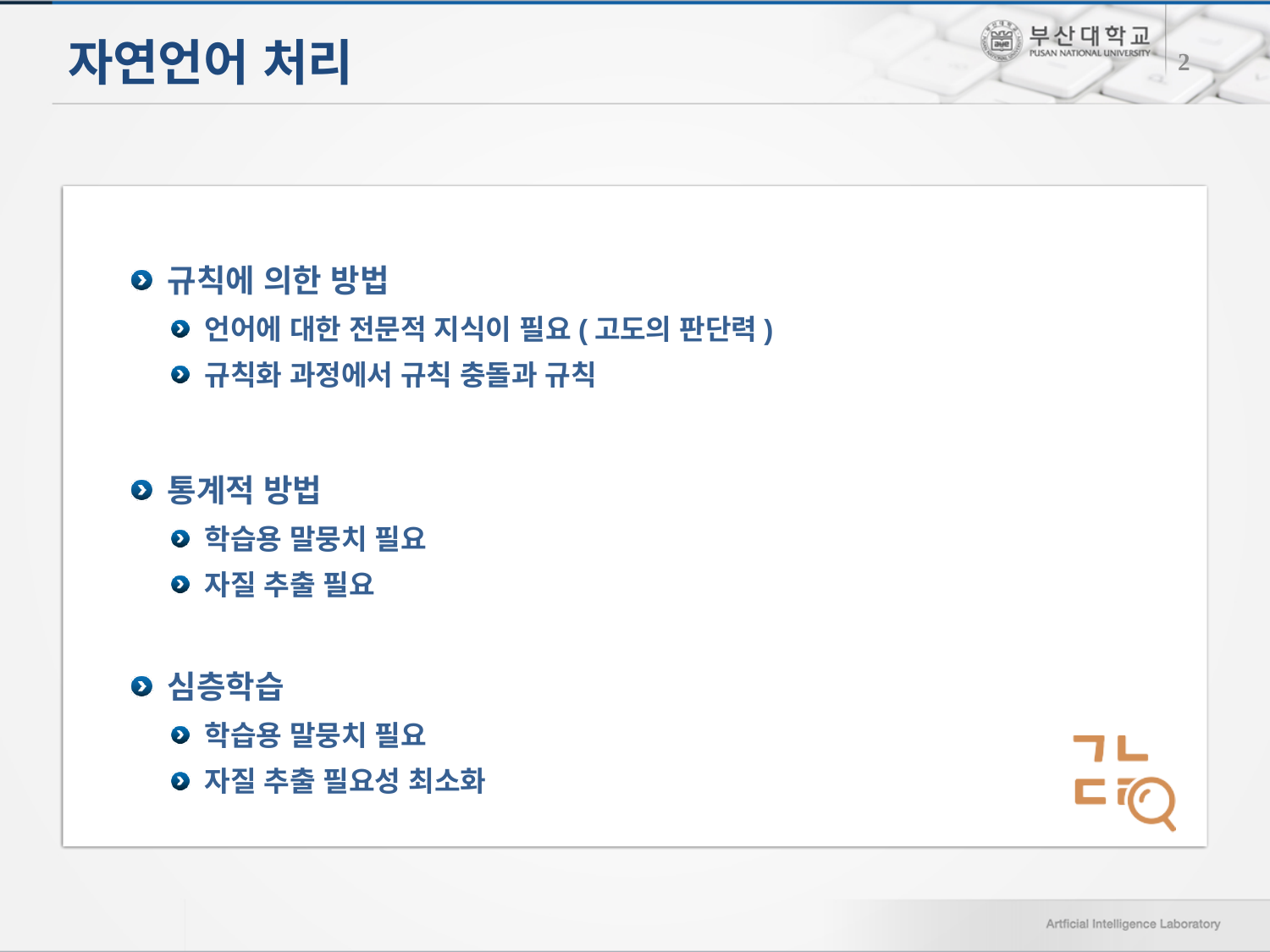

# 자연언어 처리
2
규칙에 의한 방법
언어에 대한 전문적 지식이 필요(고도의 판단력)
규칙화 과정에서 규칙 충돌과 규칙

통계적 방법
학습용 말뭉치 필요
자질 추출 필요

심층학습
학습용 말뭉치 필요
자질 추출 필요성 최소화